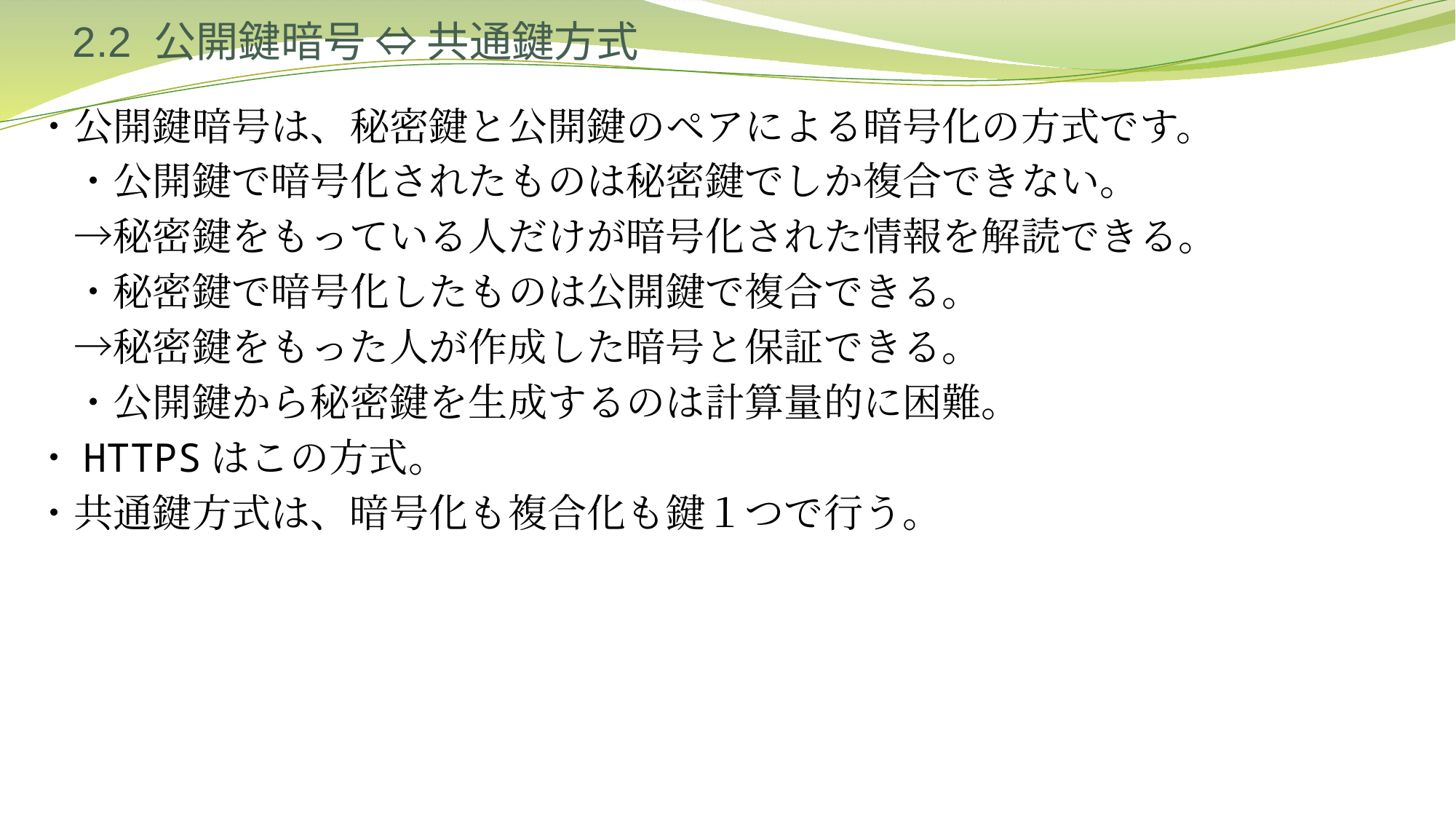

# 2.2 公開鍵暗号 ⇔ 共通鍵方式
・公開鍵暗号は、秘密鍵と公開鍵のペアによる暗号化の方式です。
　・公開鍵で暗号化されたものは秘密鍵でしか複合できない。
　→秘密鍵をもっている人だけが暗号化された情報を解読できる。
　・秘密鍵で暗号化したものは公開鍵で複合できる。
　→秘密鍵をもった人が作成した暗号と保証できる。
　・公開鍵から秘密鍵を生成するのは計算量的に困難。
・HTTPSはこの方式。
・共通鍵方式は、暗号化も複合化も鍵１つで行う。